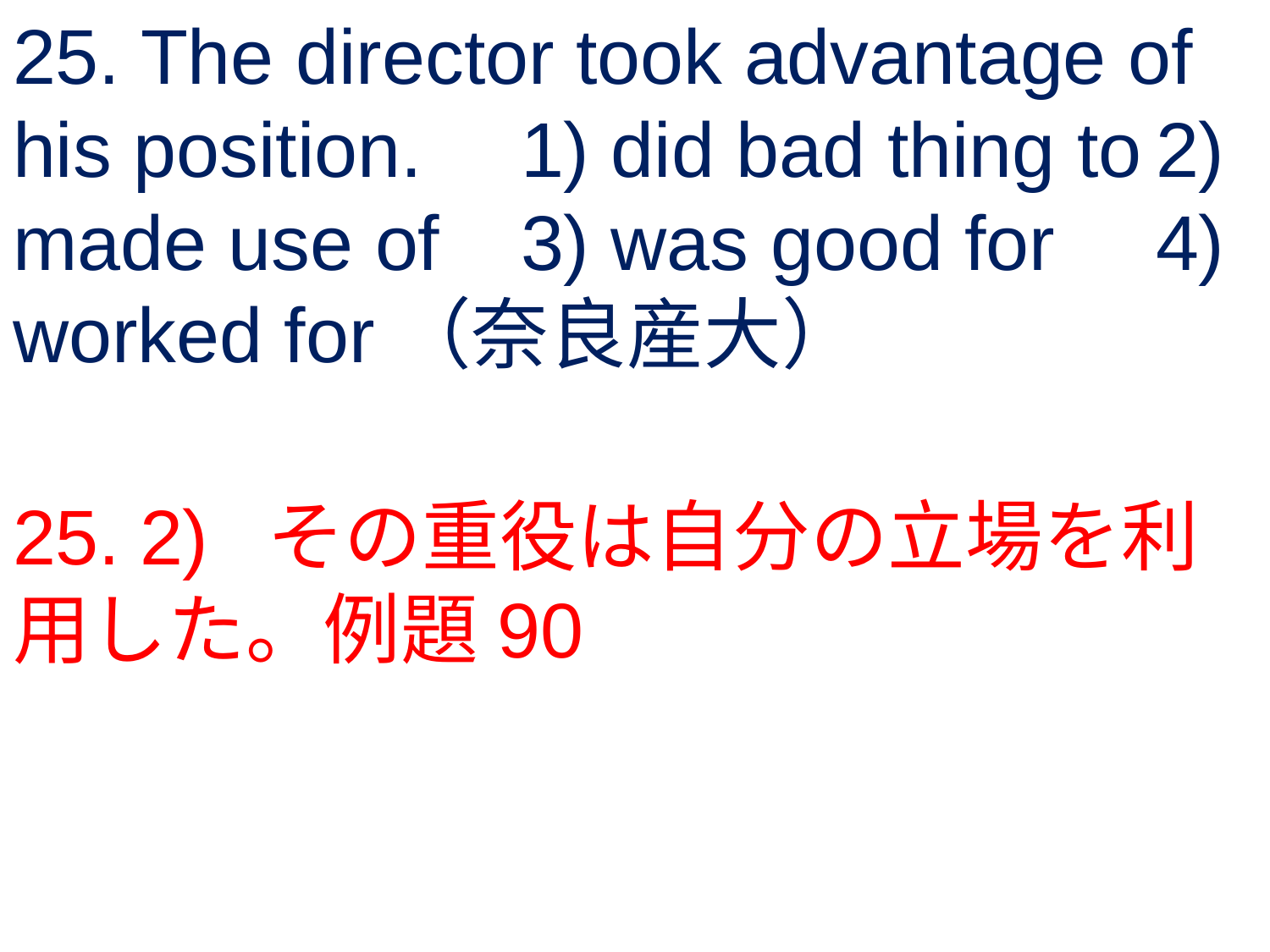

# 25. The director took advantage of his position.	1) did bad thing to	2) made use of	3) was good for	4) worked for	（奈良産大）
25.	2) 	その重役は自分の立場を利用した。例題90